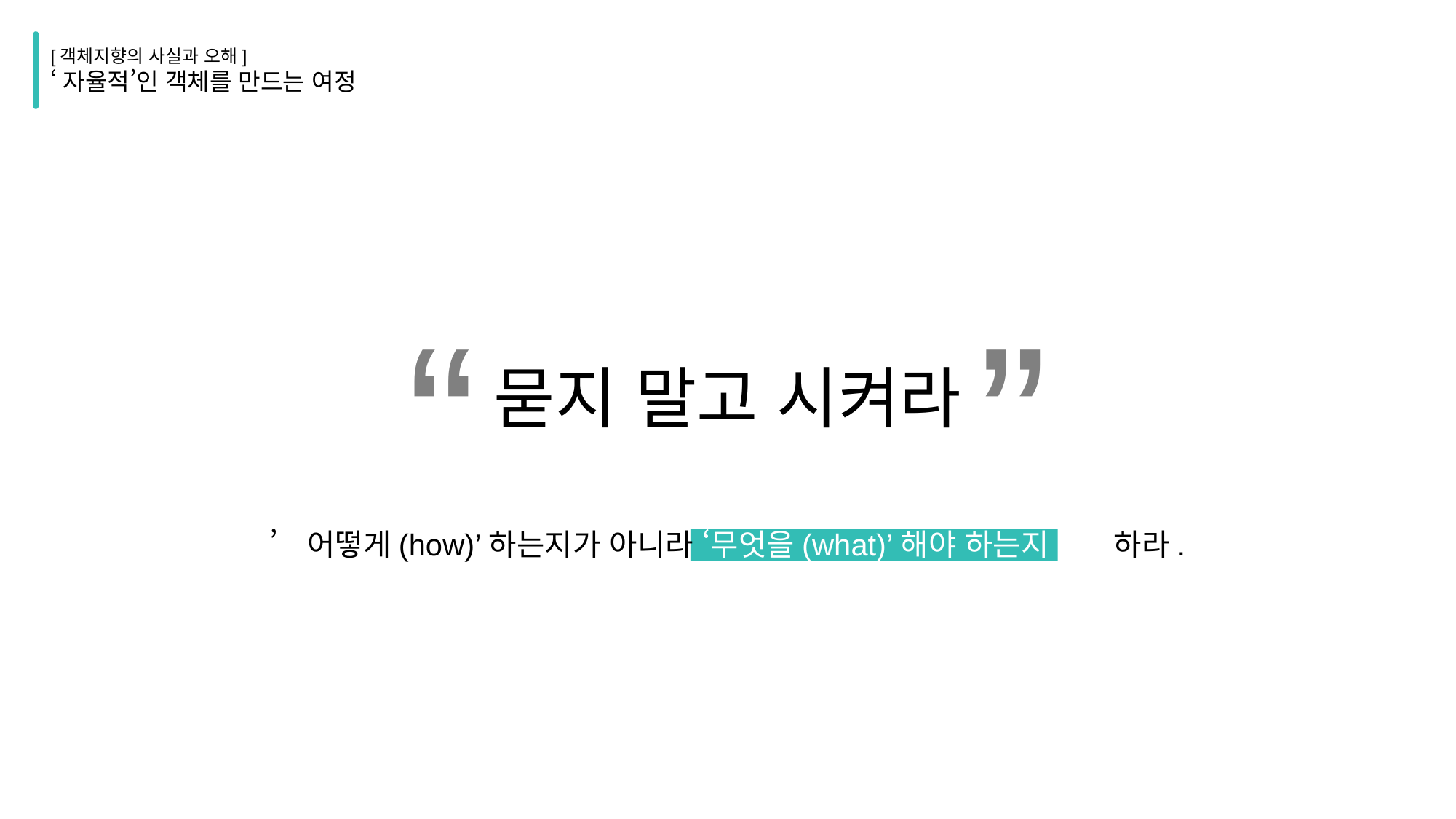

[객체지향의 사실과 오해]
‘자율적’인 객체를 만드는 여정

”
“
묻지 말고 시켜라
’어떻게(how)’하는지가 아니라 ‘무엇을(what)’해야 하는지 요청하라.